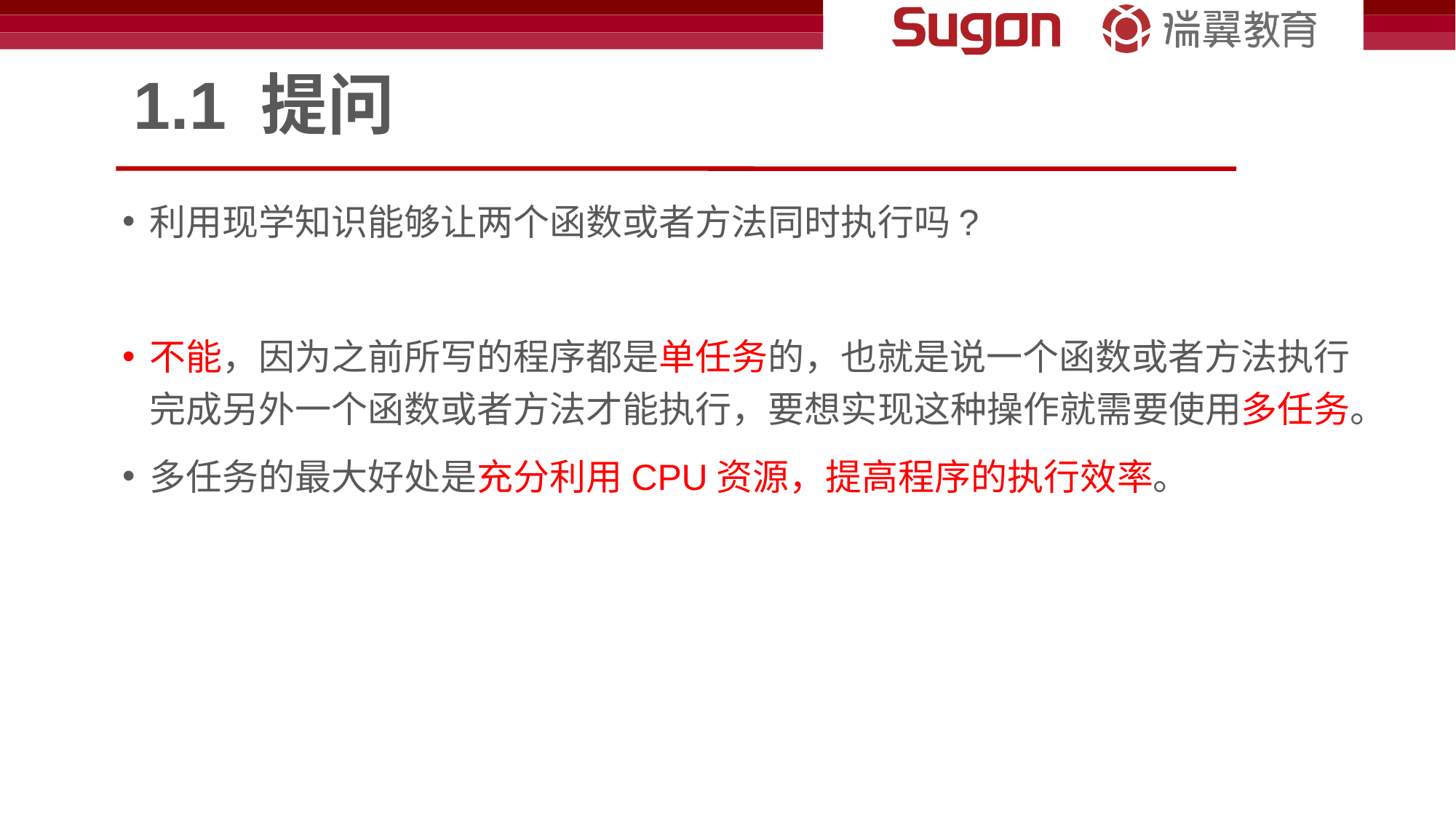

# 1.1 提问
利用现学知识能够让两个函数或者方法同时执行吗?

不能，因为之前所写的程序都是单任务的，也就是说一个函数或者方法执行完成另外一个函数或者方法才能执行，要想实现这种操作就需要使用多任务。
多任务的最大好处是充分利用CPU资源，提高程序的执行效率。